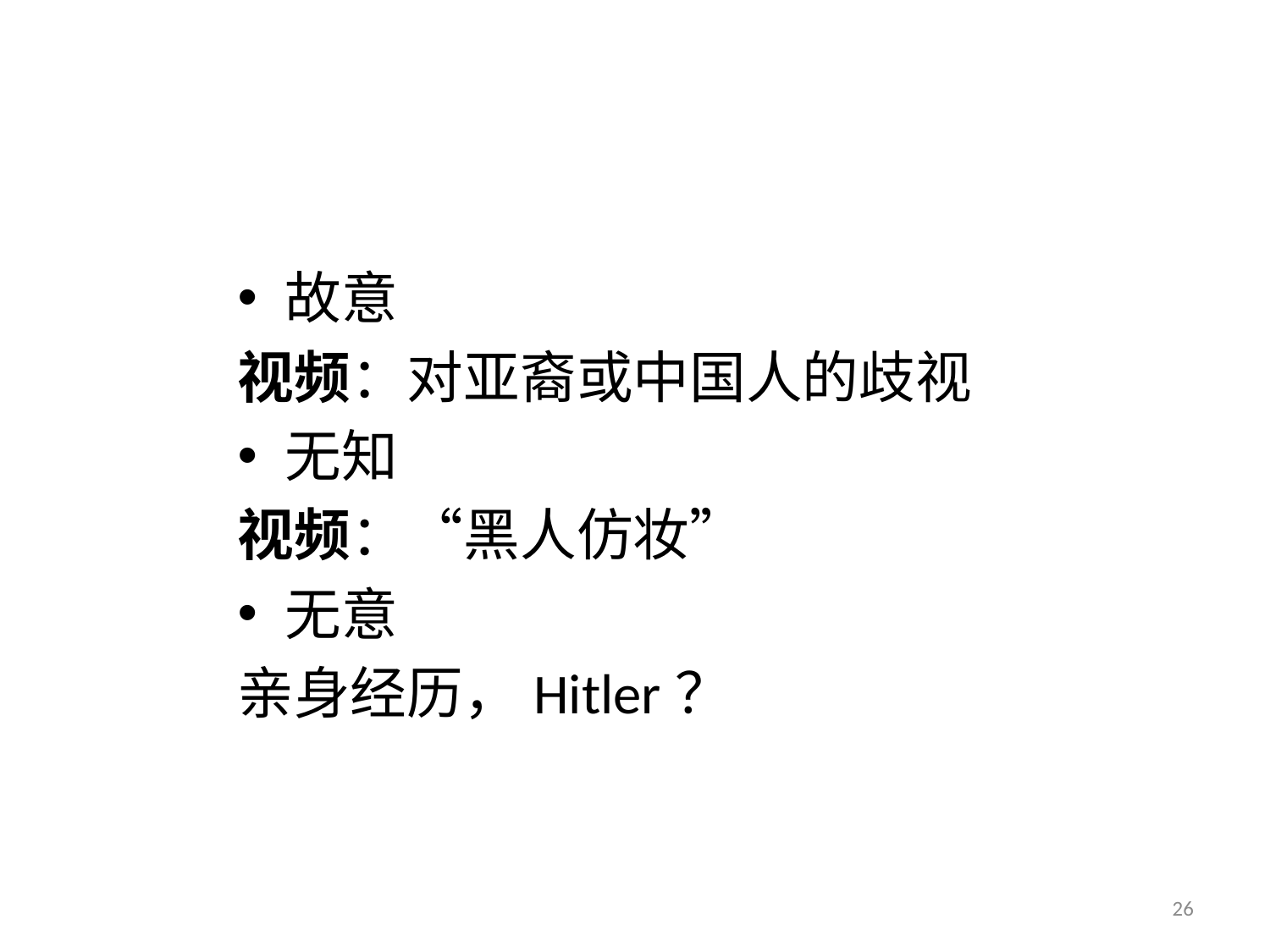

#
故意
视频：对亚裔或中国人的歧视
无知
视频：“黑人仿妆”
无意
亲身经历，Hitler？
26